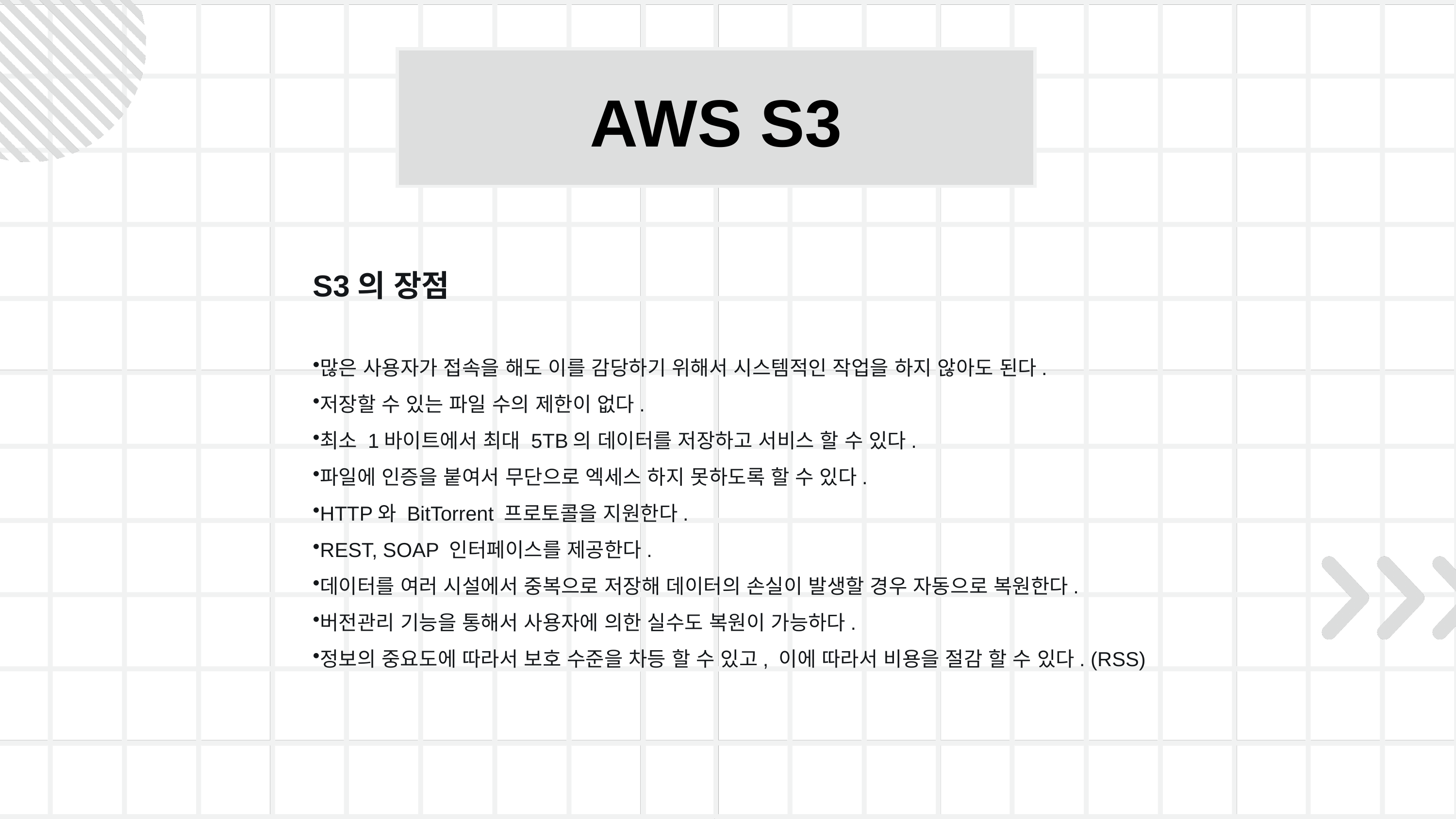

AWS S3
S3의 장점

많은 사용자가 접속을 해도 이를 감당하기 위해서 시스템적인 작업을 하지 않아도 된다.
저장할 수 있는 파일 수의 제한이 없다.
최소 1바이트에서 최대 5TB의 데이터를 저장하고 서비스 할 수 있다.
파일에 인증을 붙여서 무단으로 엑세스 하지 못하도록 할 수 있다.
HTTP와 BitTorrent 프로토콜을 지원한다.
REST, SOAP 인터페이스를 제공한다.
데이터를 여러 시설에서 중복으로 저장해 데이터의 손실이 발생할 경우 자동으로 복원한다.
버전관리 기능을 통해서 사용자에 의한 실수도 복원이 가능하다.
정보의 중요도에 따라서 보호 수준을 차등 할 수 있고, 이에 따라서 비용을 절감 할 수 있다. (RSS)